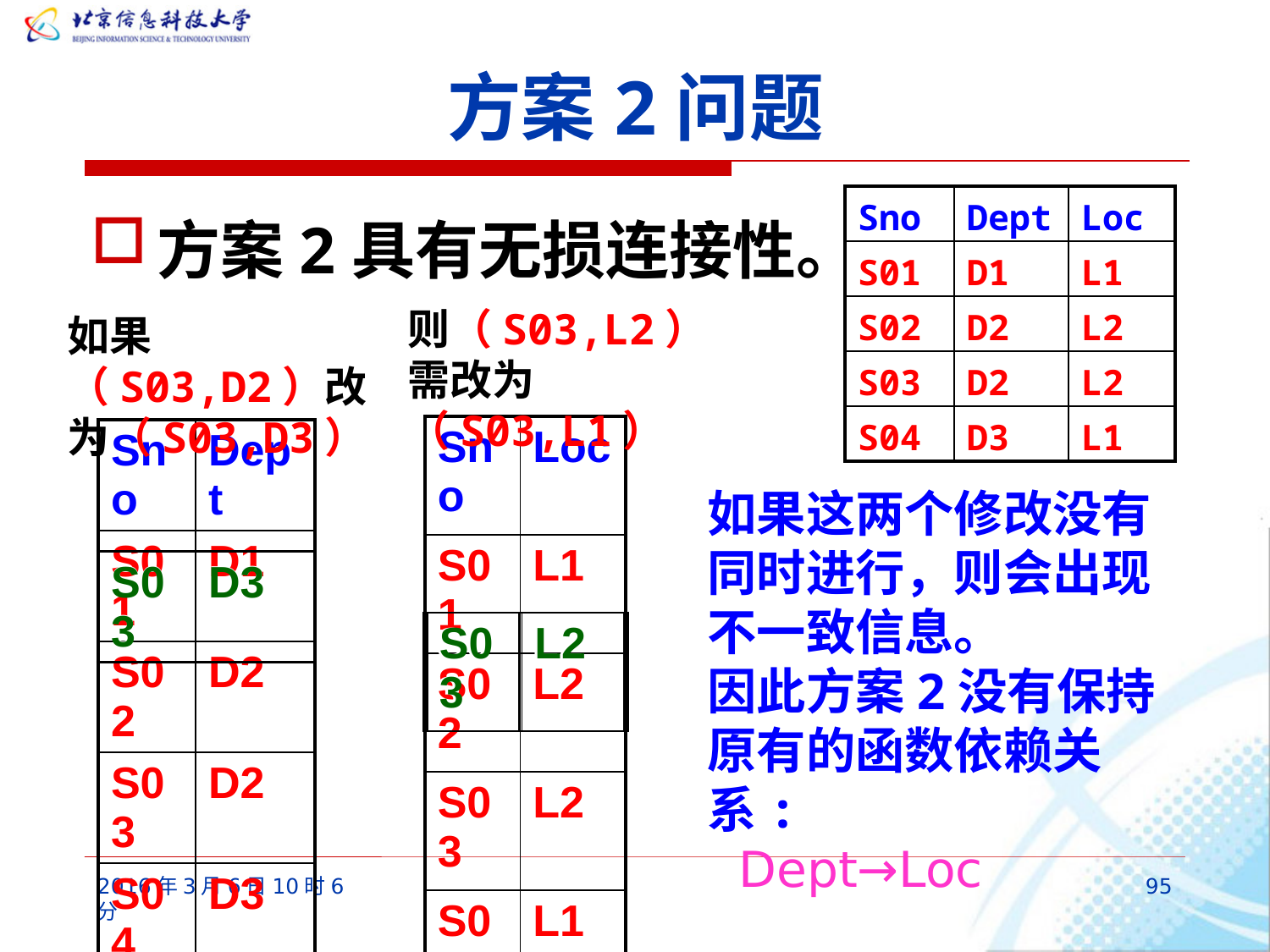

# 方案2问题
| Sno | Dept | Loc |
| --- | --- | --- |
| S01 | D1 | L1 |
| S02 | D2 | L2 |
| S03 | D2 | L2 |
| S04 | D3 | L1 |
方案2具有无损连接性。
则（S03,L2）需改为（S03,L1）
如果（S03,D2）改为（S03,D3）
| Sno | Loc |
| --- | --- |
| S01 | L1 |
| S02 | L2 |
| S03 | L2 |
| S04 | L1 |
| Sno | Dept |
| --- | --- |
| S01 | D1 |
| S02 | D2 |
| S03 | D2 |
| S04 | D3 |
如果这两个修改没有同时进行，则会出现不一致信息。
因此方案2没有保持原有的函数依赖关系:
  Dept→Loc
| S03 | D2 |
| --- | --- |
| S03 | D3 |
| --- | --- |
| S03 | L2 |
| --- | --- |
| S03 | L2 |
| --- | --- |
2016年3月6日10时6分
95